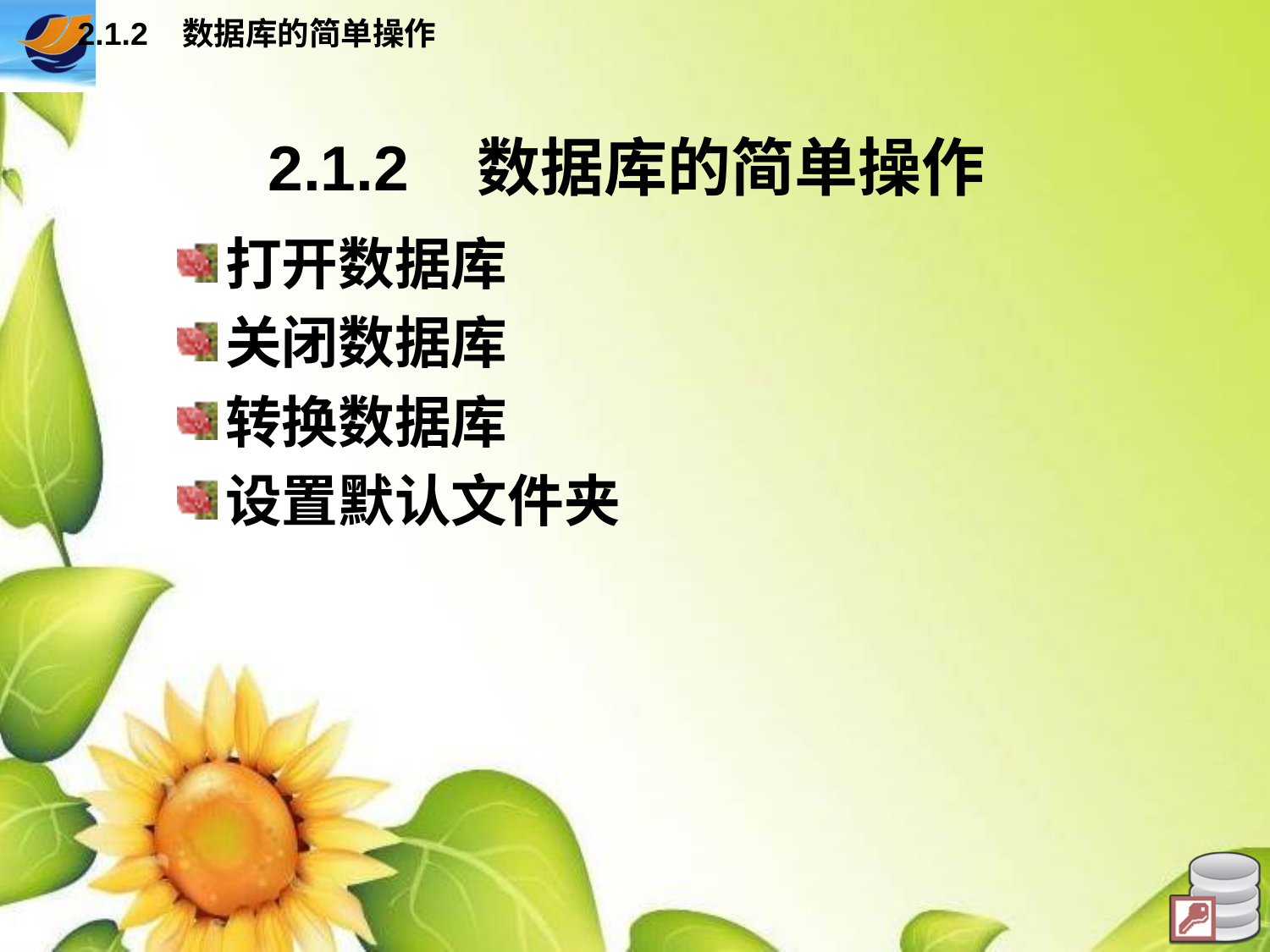

2.1.2   数据库的简单操作
# 2.1.2   数据库的简单操作
打开数据库
关闭数据库
转换数据库
设置默认文件夹